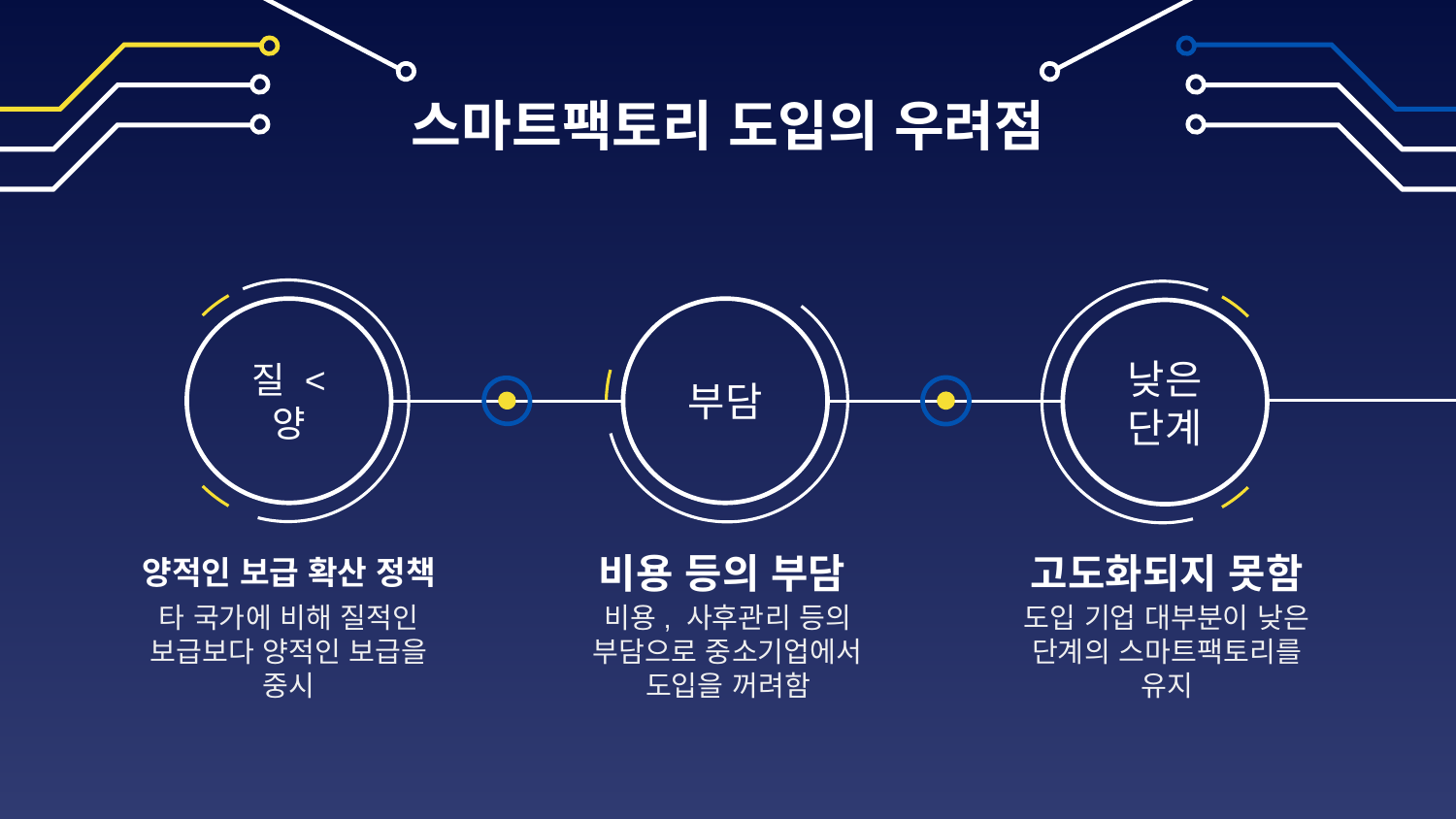

# 스마트팩토리 도입의 우려점

질 < 양
부담
낮은 단계

양적인 보급 확산 정책
비용 등의 부담
고도화되지 못함
타 국가에 비해 질적인 보급보다 양적인 보급을 중시
비용, 사후관리 등의 부담으로 중소기업에서 도입을 꺼려함
도입 기업 대부분이 낮은 단계의 스마트팩토리를 유지